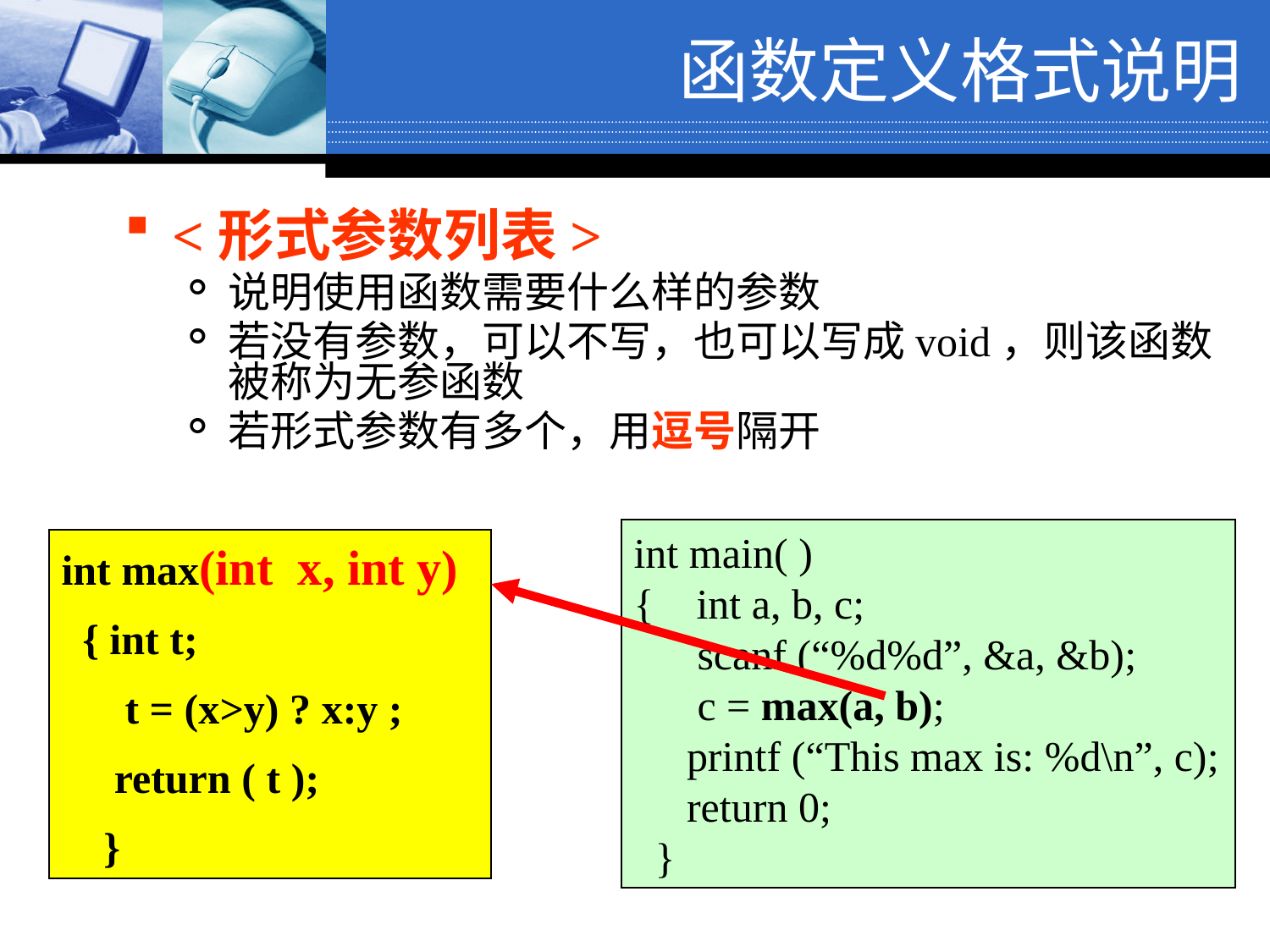

函数定义格式说明
<形式参数列表>
说明使用函数需要什么样的参数
若没有参数，可以不写，也可以写成void，则该函数被称为无参函数
若形式参数有多个，用逗号隔开

int main( )
{    int a, b, c;
      scanf (“%d%d”, &a, &b);
      c = max(a, b);
     printf (“This max is: %d\n”, c);
     return 0;
  }
int max(int  x, int y)
  { int t;
      t = (x>y) ? x:y ;
     return ( t );
    }